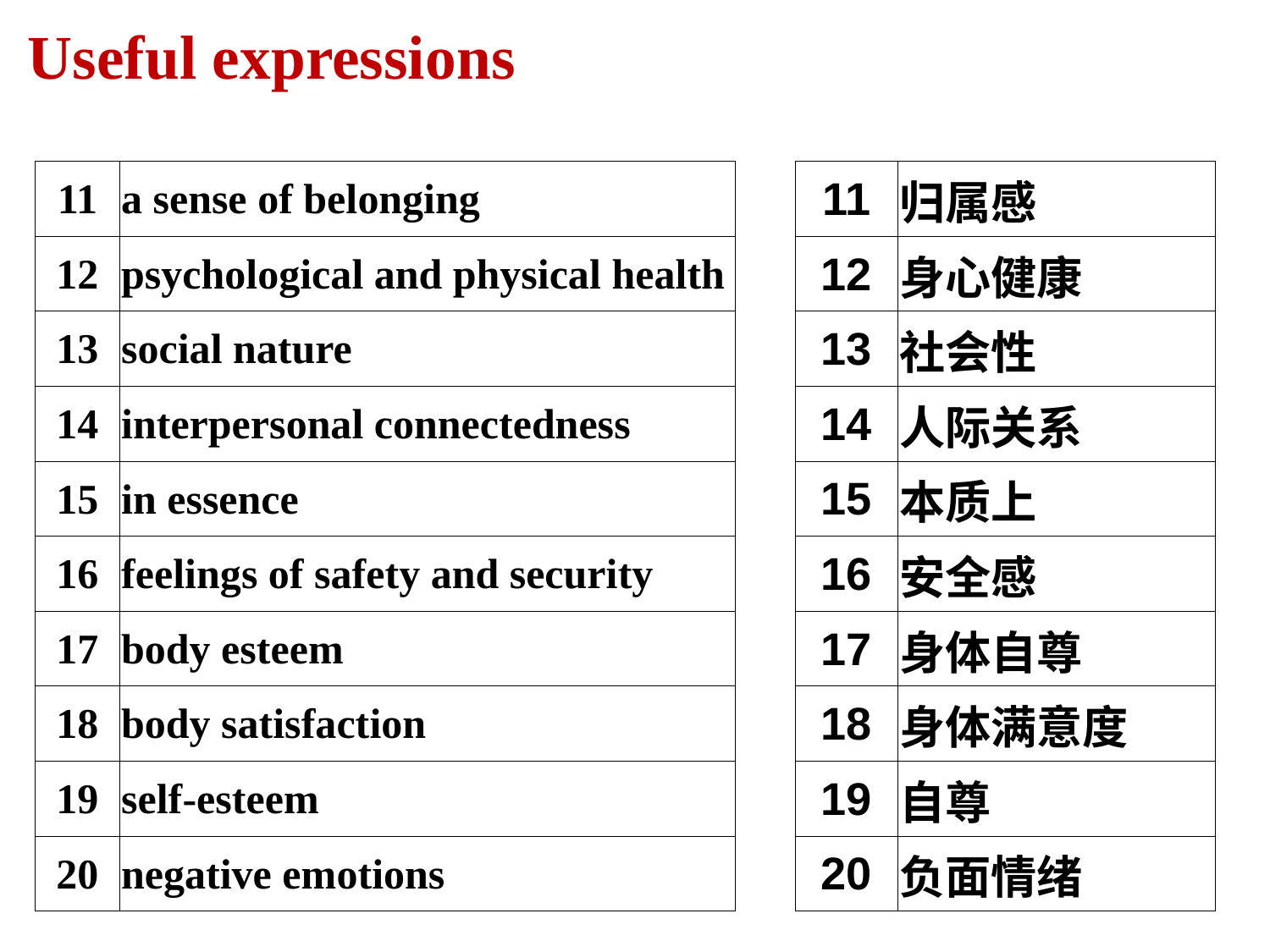

# Useful expressions
| 11 | 归属感 |
| --- | --- |
| 12 | 身心健康 |
| 13 | 社会性 |
| 14 | 人际关系 |
| 15 | 本质上 |
| 16 | 安全感 |
| 17 | 身体自尊 |
| 18 | 身体满意度 |
| 19 | 自尊 |
| 20 | 负面情绪 |
| 11 | a sense of belonging |
| --- | --- |
| 12 | psychological and physical health |
| 13 | social nature |
| 14 | interpersonal connectedness |
| 15 | in essence |
| 16 | feelings of safety and security |
| 17 | body esteem |
| 18 | body satisfaction |
| 19 | self-esteem |
| 20 | negative emotions |